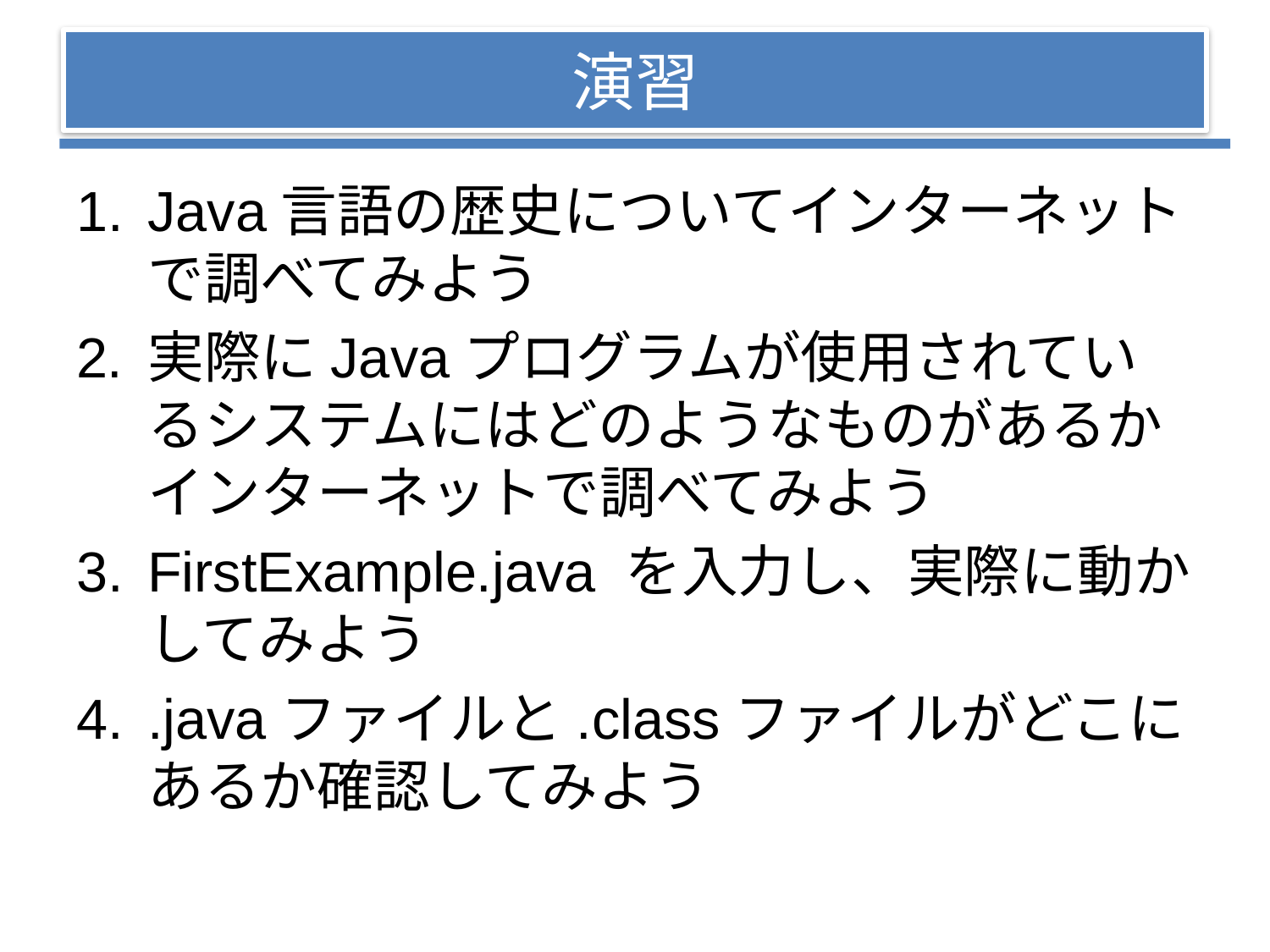

# 演習
Java言語の歴史についてインターネットで調べてみよう
実際にJavaプログラムが使用されているシステムにはどのようなものがあるかインターネットで調べてみよう
FirstExample.java を入力し、実際に動かしてみよう
.javaファイルと.classファイルがどこにあるか確認してみよう